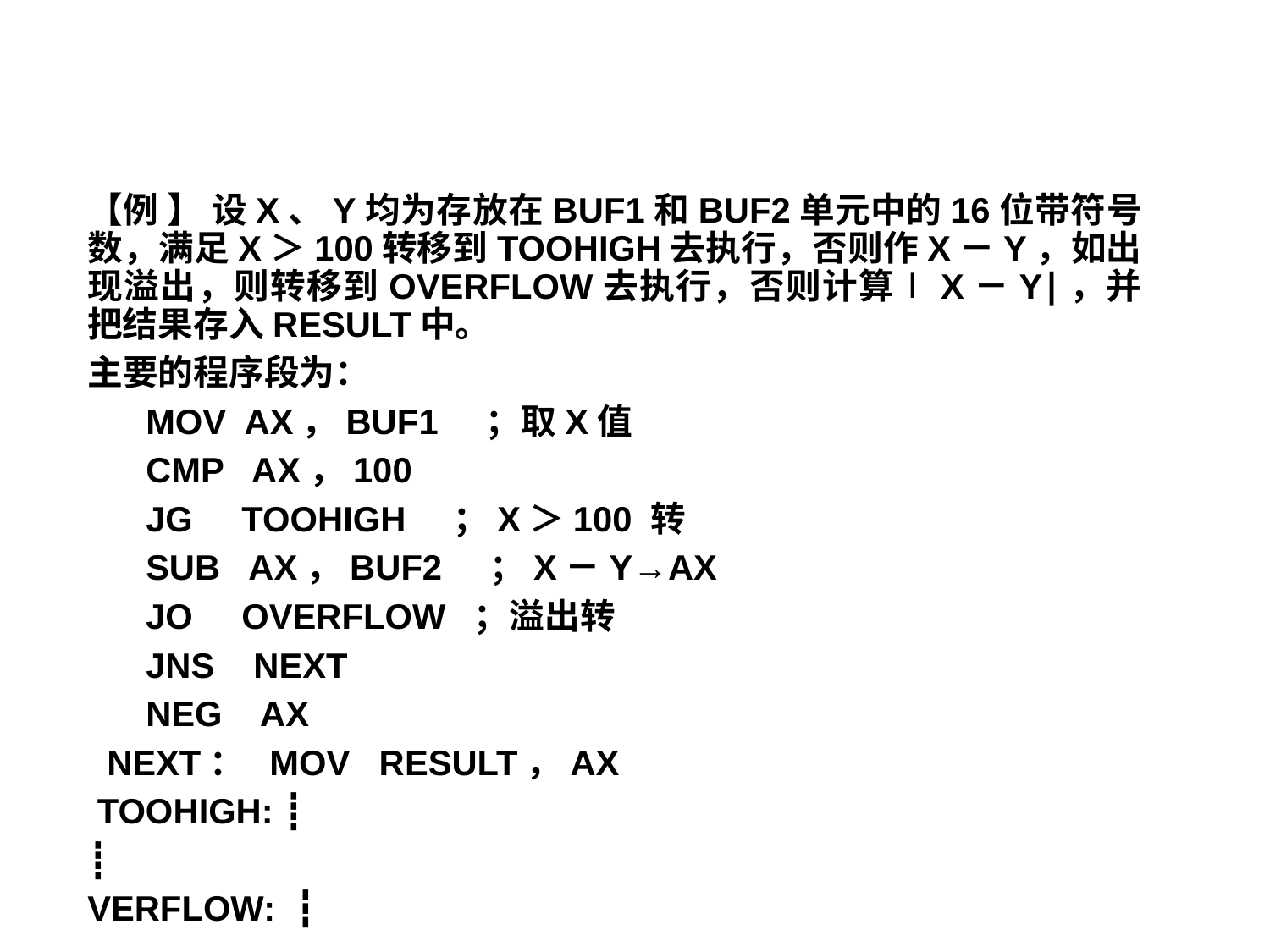

【例 】 设X、Y均为存放在BUF1和BUF2单元中的16位带符号数，满足X＞100转移到TOOHIGH去执行，否则作X－Y，如出现溢出，则转移到OVERFLOW去执行，否则计算∣X－Y∣，并把结果存入RESULT中。
主要的程序段为：
      MOV  AX，BUF1    ；取X值
      CMP   AX，100
      JG     TOOHIGH    ；X＞100 转
      SUB   AX，BUF2    ；X－Y→AX
      JO     OVERFLOW  ；溢出转
      JNS    NEXT
      NEG    AX
  NEXT：  MOV   RESULT，AX
 TOOHIGH: ┋
┋
VERFLOW:  ┇